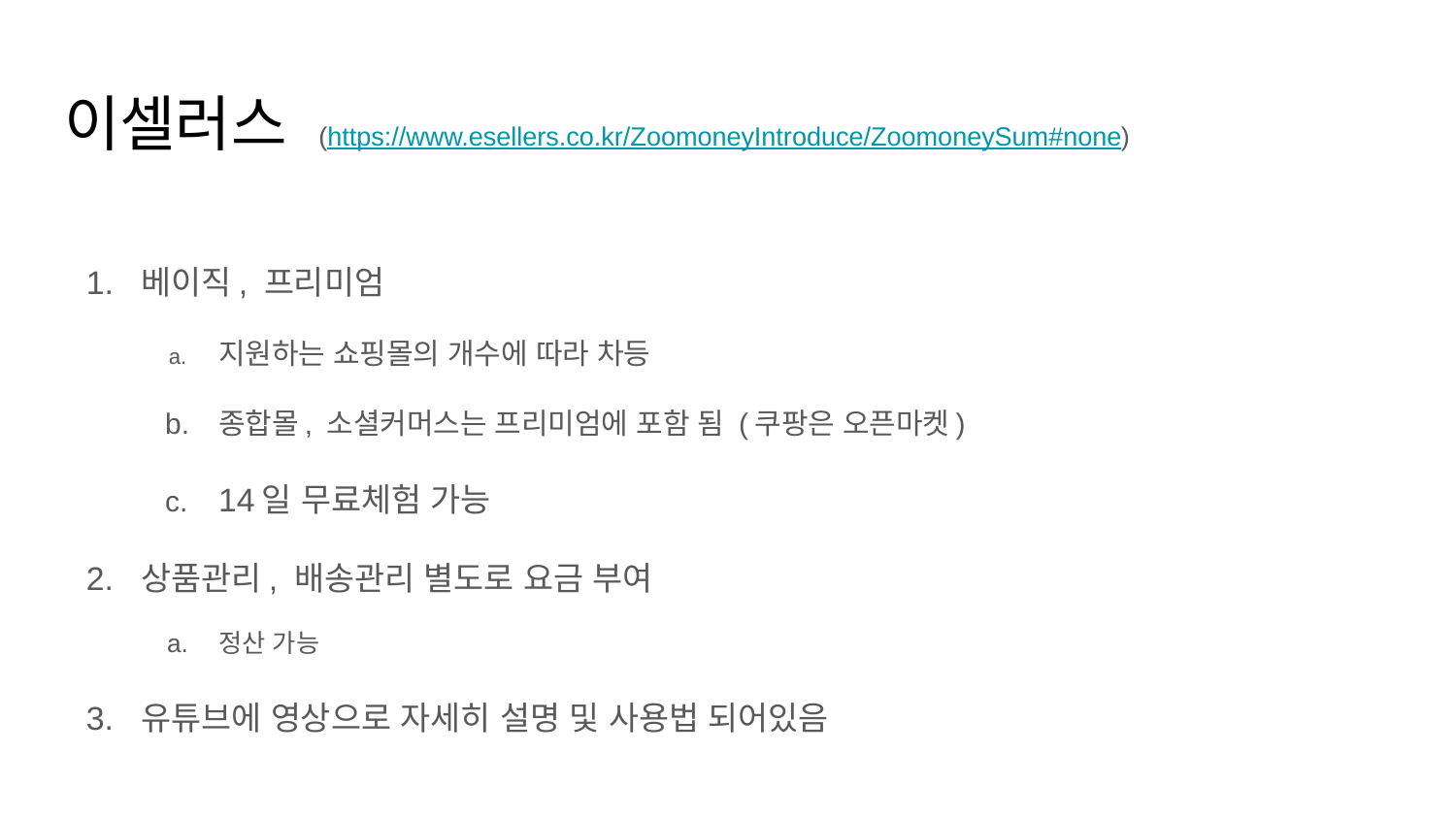

# 이셀러스 (https://www.esellers.co.kr/ZoomoneyIntroduce/ZoomoneySum#none)
베이직, 프리미엄
지원하는 쇼핑몰의 개수에 따라 차등
종합몰, 소셜커머스는 프리미엄에 포함 됨 (쿠팡은 오픈마켓)
14일 무료체험 가능
상품관리, 배송관리 별도로 요금 부여
정산 가능
유튜브에 영상으로 자세히 설명 및 사용법 되어있음